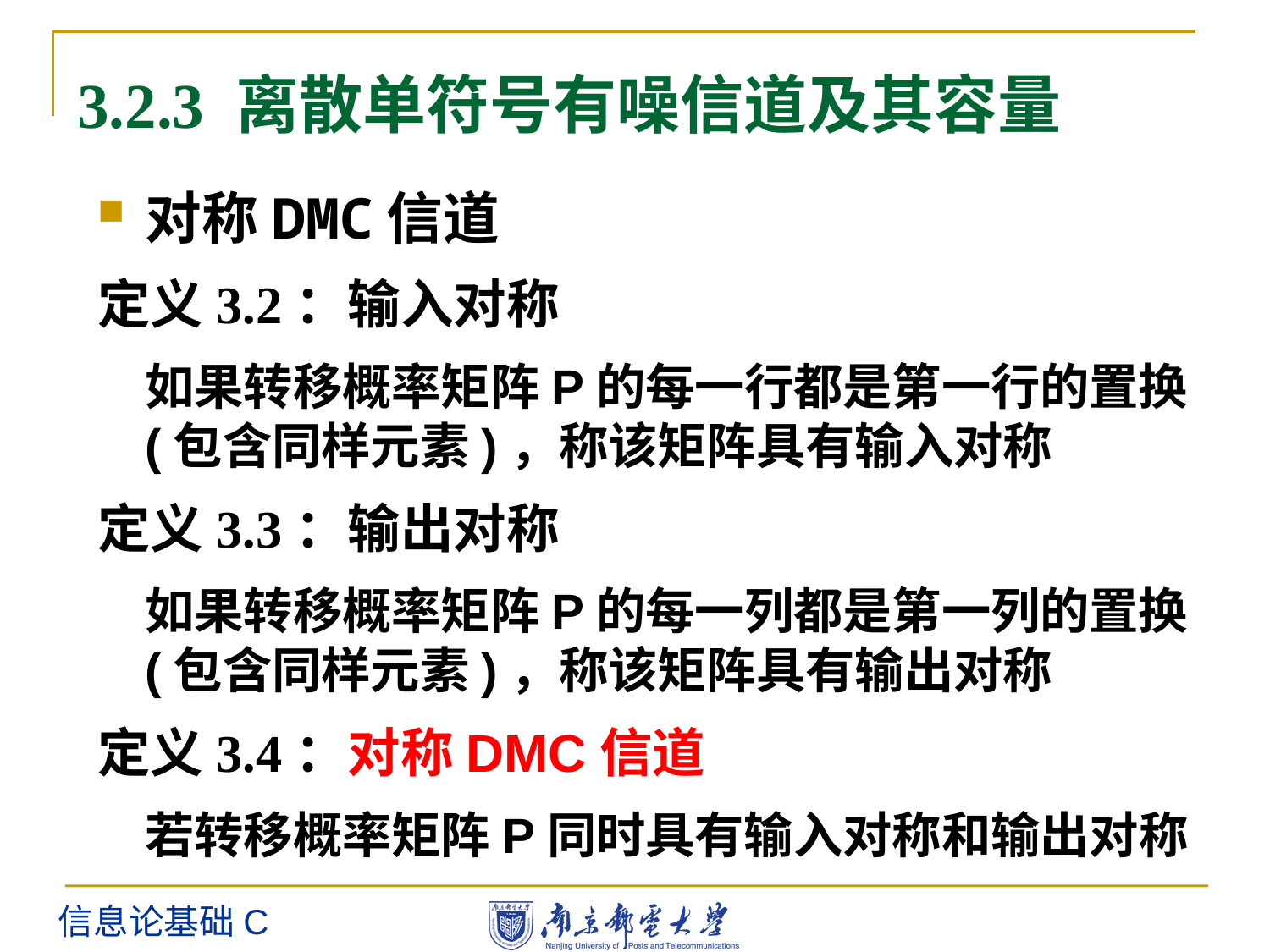

3.2.3 离散单符号有噪信道及其容量
对称DMC信道
定义3.2：输入对称
如果转移概率矩阵P的每一行都是第一行的置换(包含同样元素)，称该矩阵具有输入对称
定义3.3：输出对称
如果转移概率矩阵P的每一列都是第一列的置换(包含同样元素)，称该矩阵具有输出对称
定义3.4：对称DMC信道
若转移概率矩阵P同时具有输入对称和输出对称

20